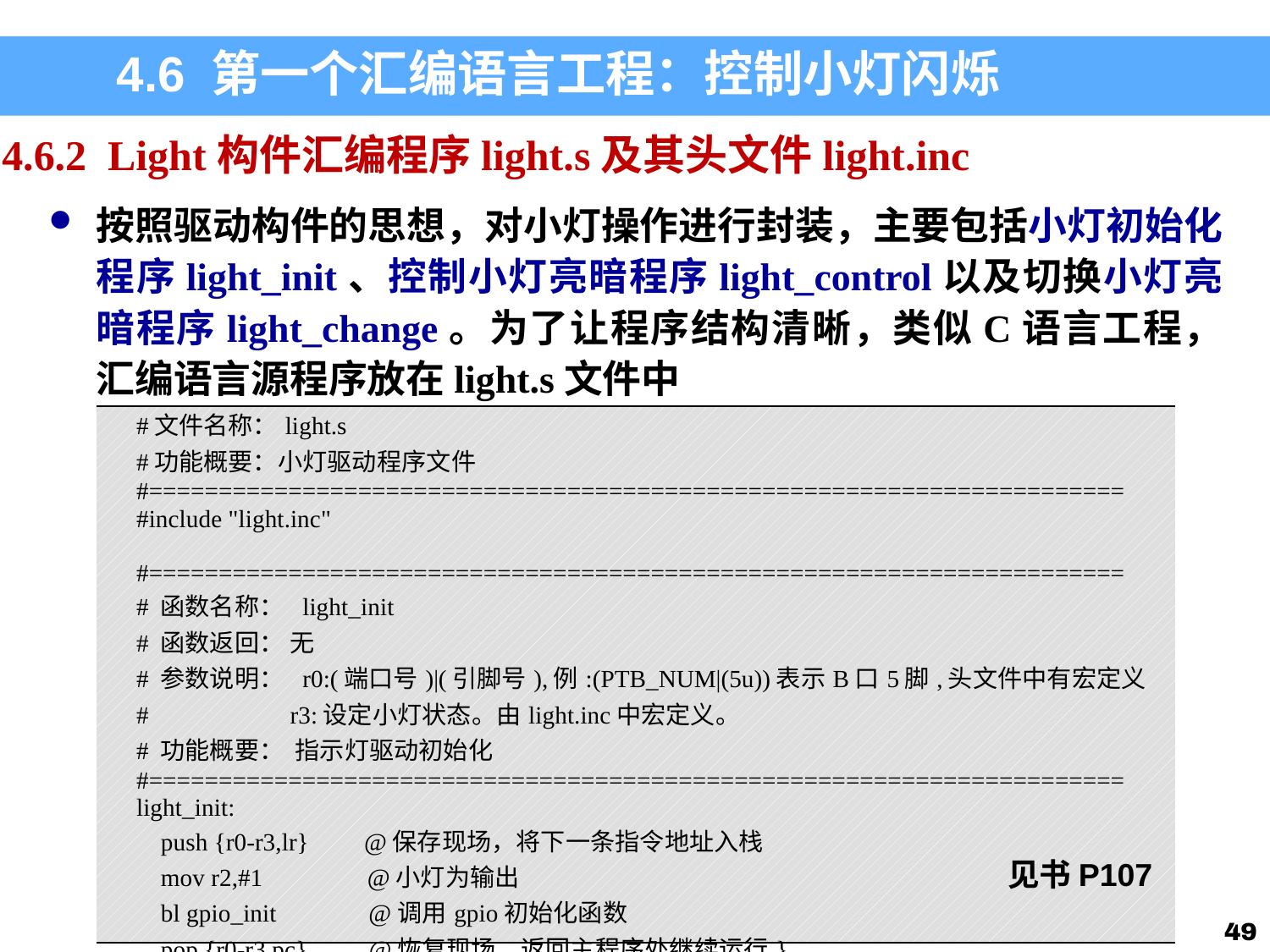

4.6 第一个汇编语言工程：控制小灯闪烁
4.6.2  Light构件汇编程序light.s及其头文件light.inc
按照驱动构件的思想，对小灯操作进行封装，主要包括小灯初始化程序light_init、控制小灯亮暗程序light_control以及切换小灯亮暗程序light_change。为了让程序结构清晰，类似C语言工程，汇编语言源程序放在light.s文件中
| #文件名称：light.s #功能概要：小灯驱动程序文件 #====================================================================== #include "light.inc"   #====================================================================== # 函数名称： light\_init # 函数返回： 无 # 参数说明： r0:(端口号)|(引脚号),例:(PTB\_NUM|(5u))表示B口5脚,头文件中有宏定义 # r3:设定小灯状态。由light.inc中宏定义。 # 功能概要： 指示灯驱动初始化 #====================================================================== light\_init: push {r0-r3,lr} @保存现场，将下一条指令地址入栈 mov r2,#1 @小灯为输出 bl gpio\_init @调用gpio初始化函数 pop {r0-r3,pc} @恢复现场，返回主程序处继续运行} …….. |
| --- |
见书P107
49